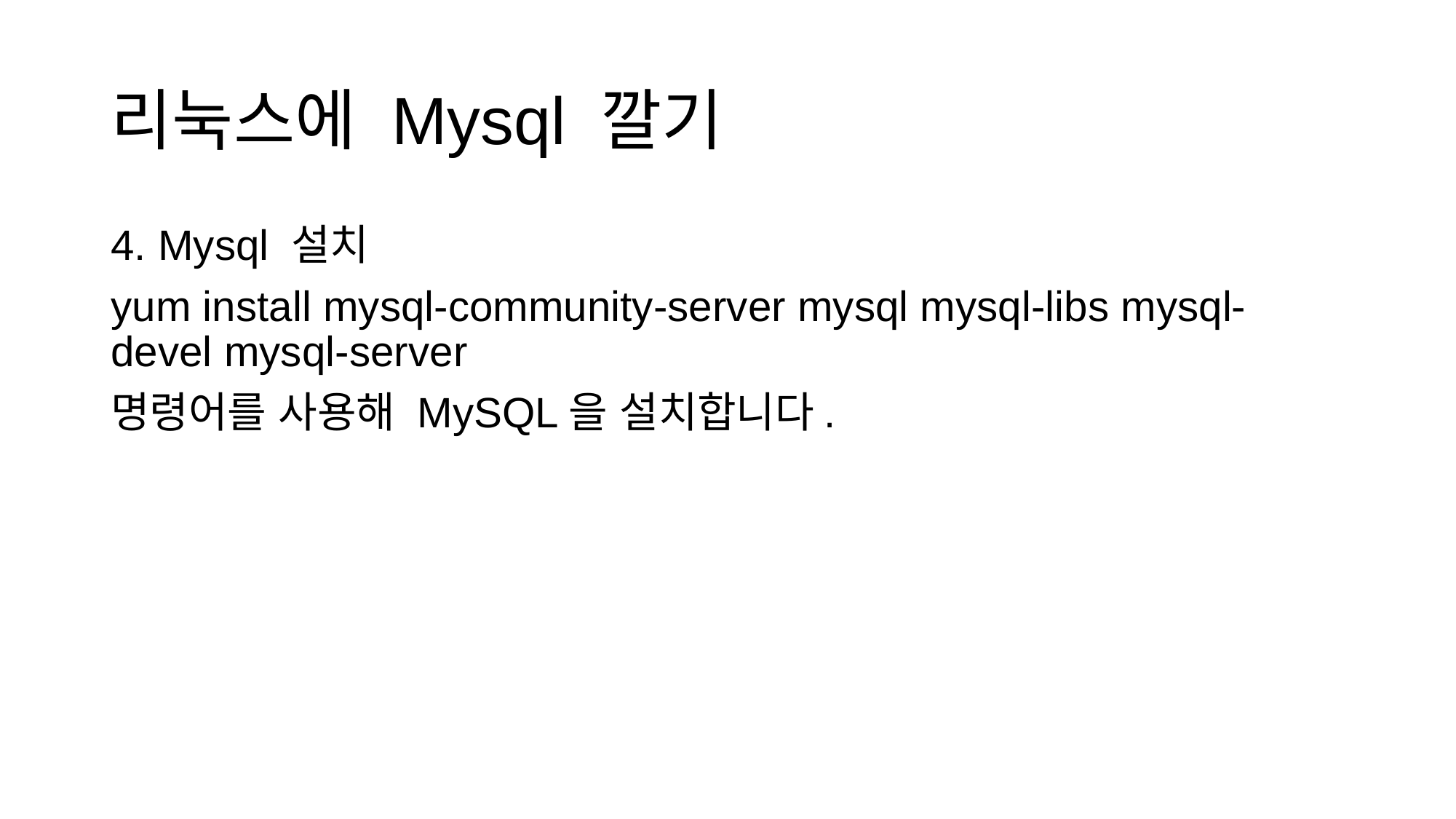

# 리눅스에 Mysql 깔기
4. Mysql 설치
yum install mysql-community-server mysql mysql-libs mysql-devel mysql-server
명령어를 사용해 MySQL을 설치합니다.